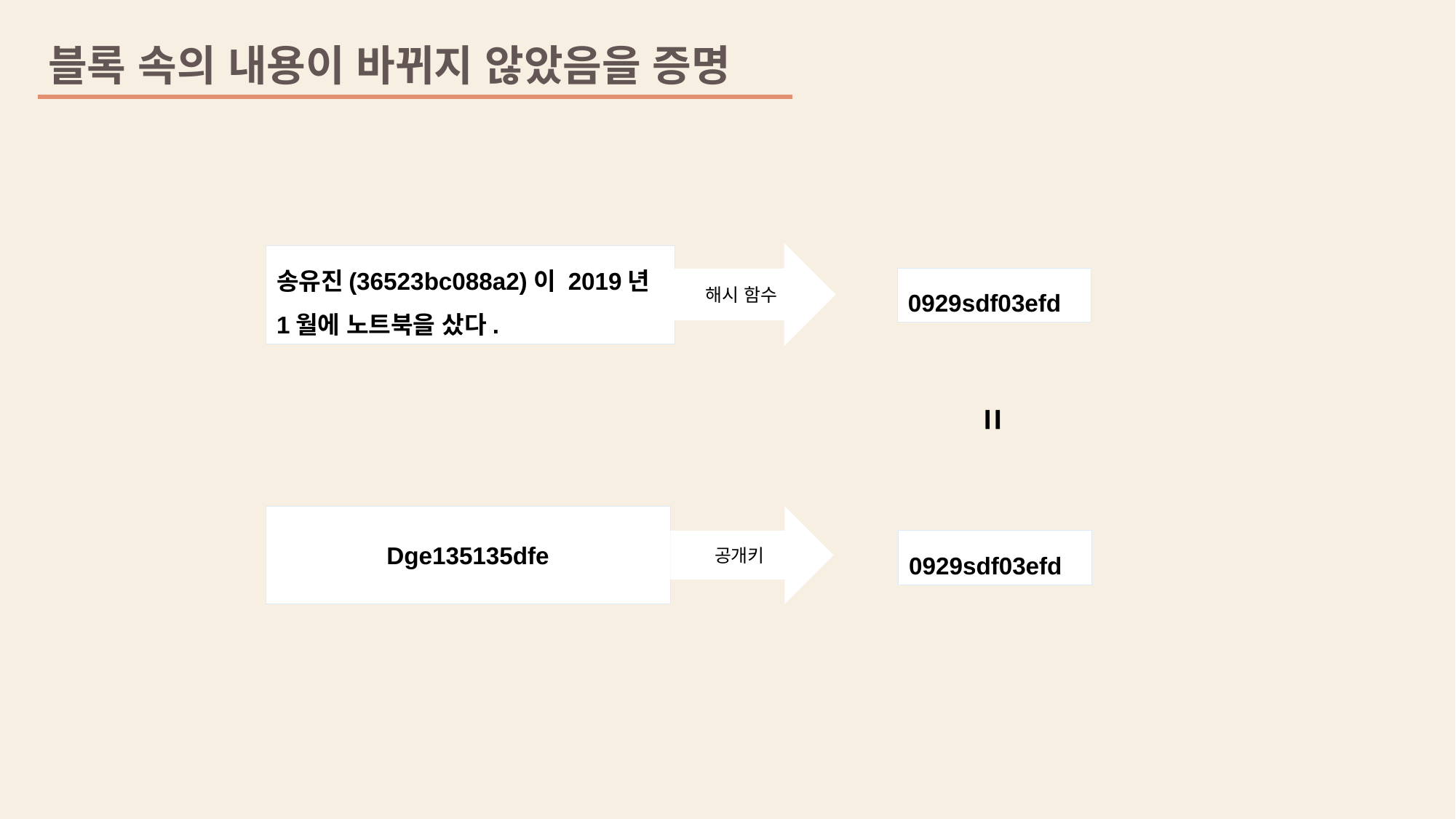

블록 속의 내용이 바뀌지 않았음을 증명
해시 함수
송유진(36523bc088a2)이 2019년
1월에 노트북을 샀다.
0929sdf03efd
=

Dge135135dfe
공개키
0929sdf03efd